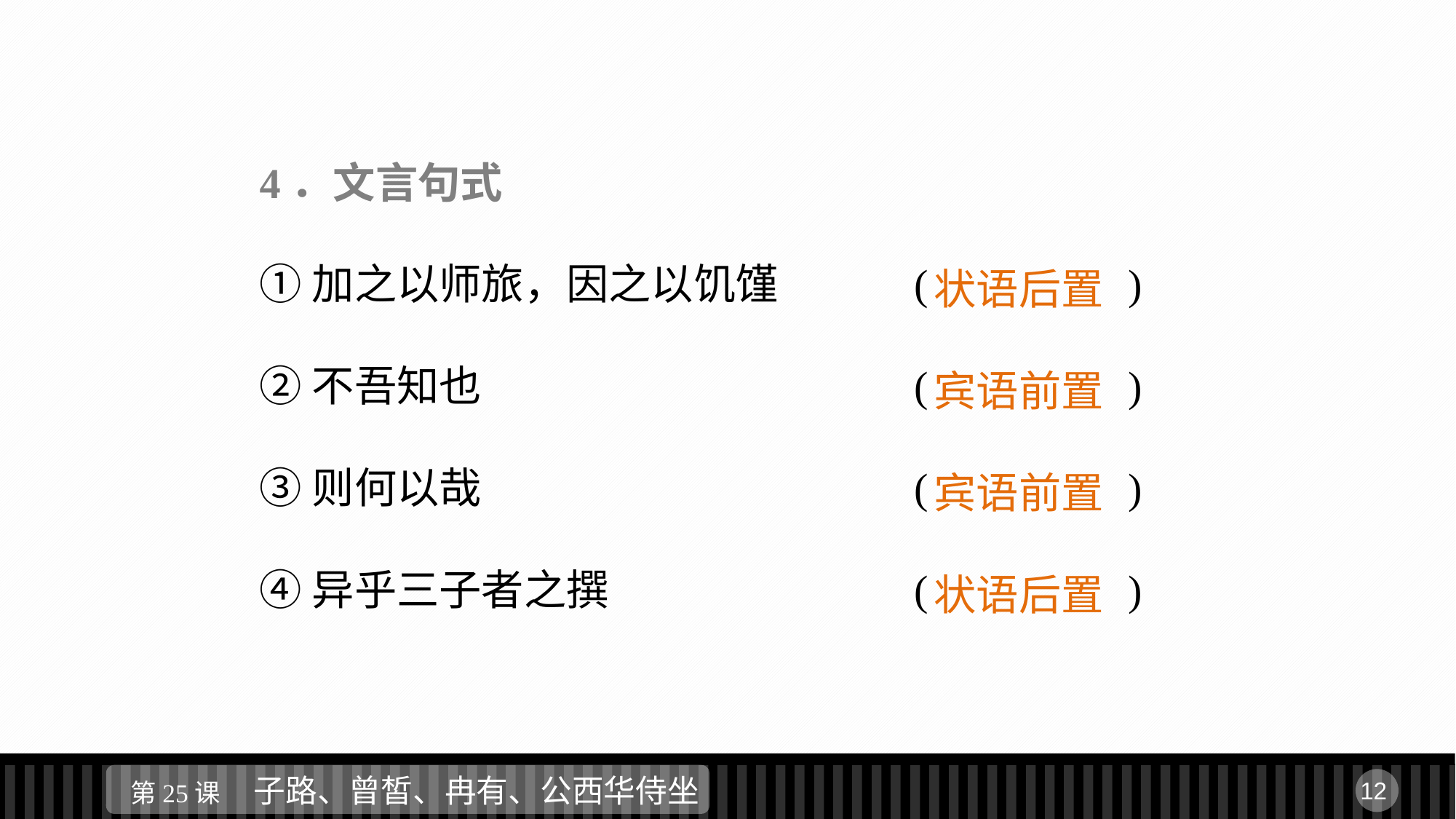

4．文言句式
①加之以师旅，因之以饥馑		(　 　　　)
②不吾知也					(　 　　　)
③则何以哉					(　 　　　)
④异乎三子者之撰			(　 　　　)
状语后置
宾语前置
宾语前置
状语后置